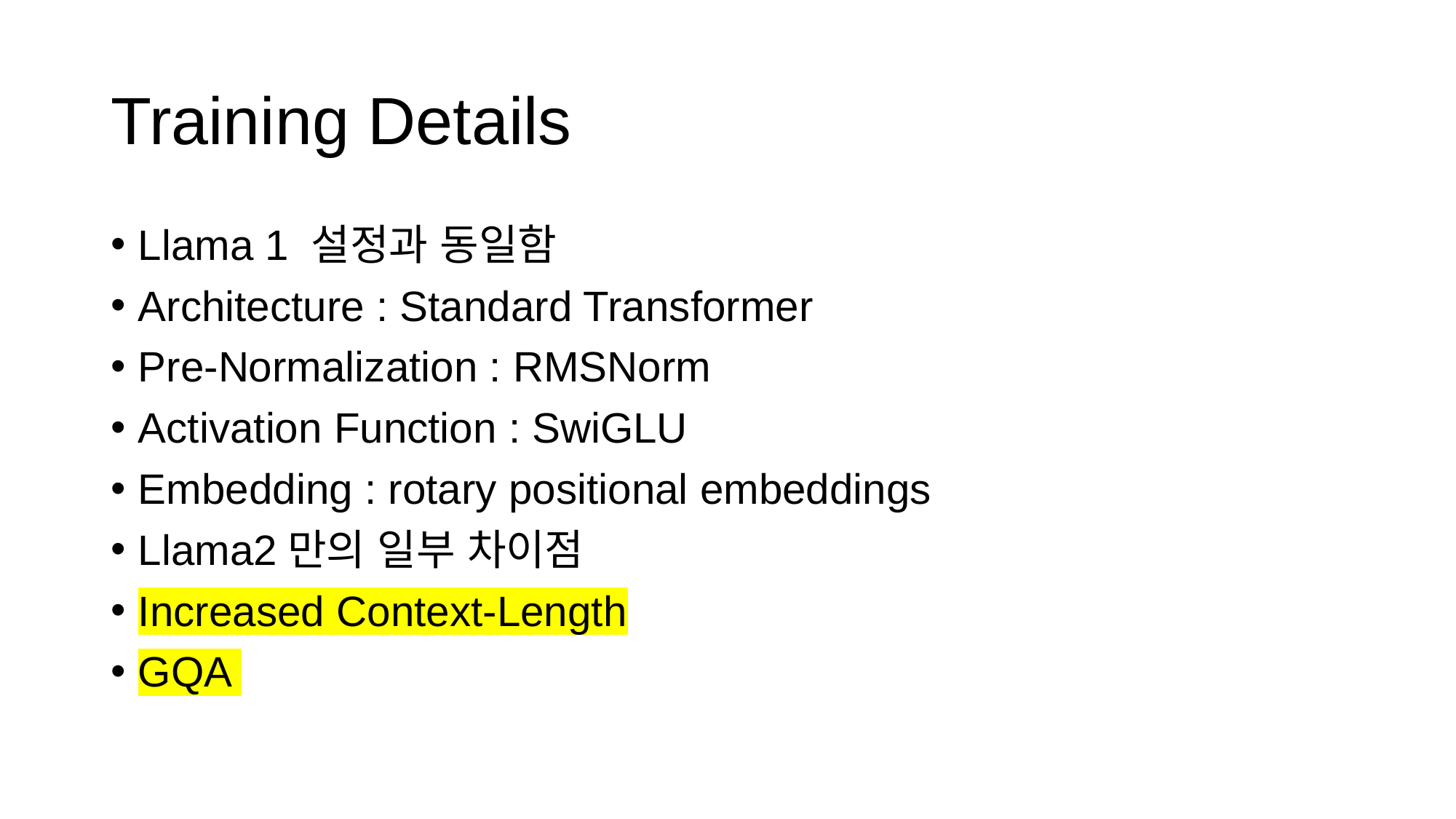

# Training Details
Llama 1 설정과 동일함
Architecture : Standard Transformer
Pre-Normalization : RMSNorm
Activation Function : SwiGLU
Embedding : rotary positional embeddings
Llama2만의 일부 차이점
Increased Context-Length
GQA